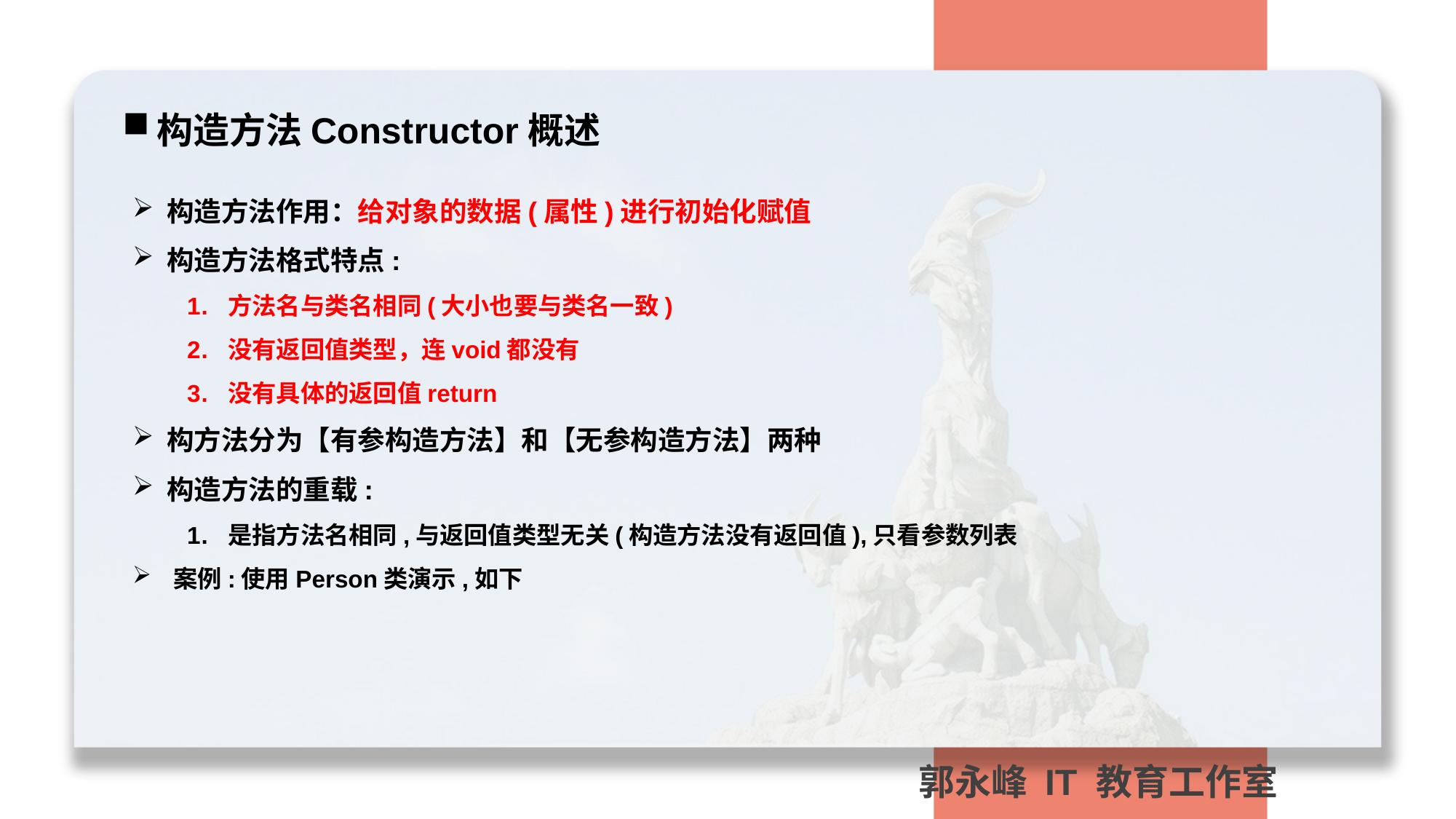

构造方法Constructor概述
构造方法作用：给对象的数据(属性)进行初始化赋值
构造方法格式特点:
方法名与类名相同(大小也要与类名一致)
没有返回值类型，连void都没有
没有具体的返回值return
构方法分为【有参构造方法】和【无参构造方法】两种
构造方法的重载:
是指方法名相同,与返回值类型无关(构造方法没有返回值),只看参数列表
案例:使用Person类演示,如下